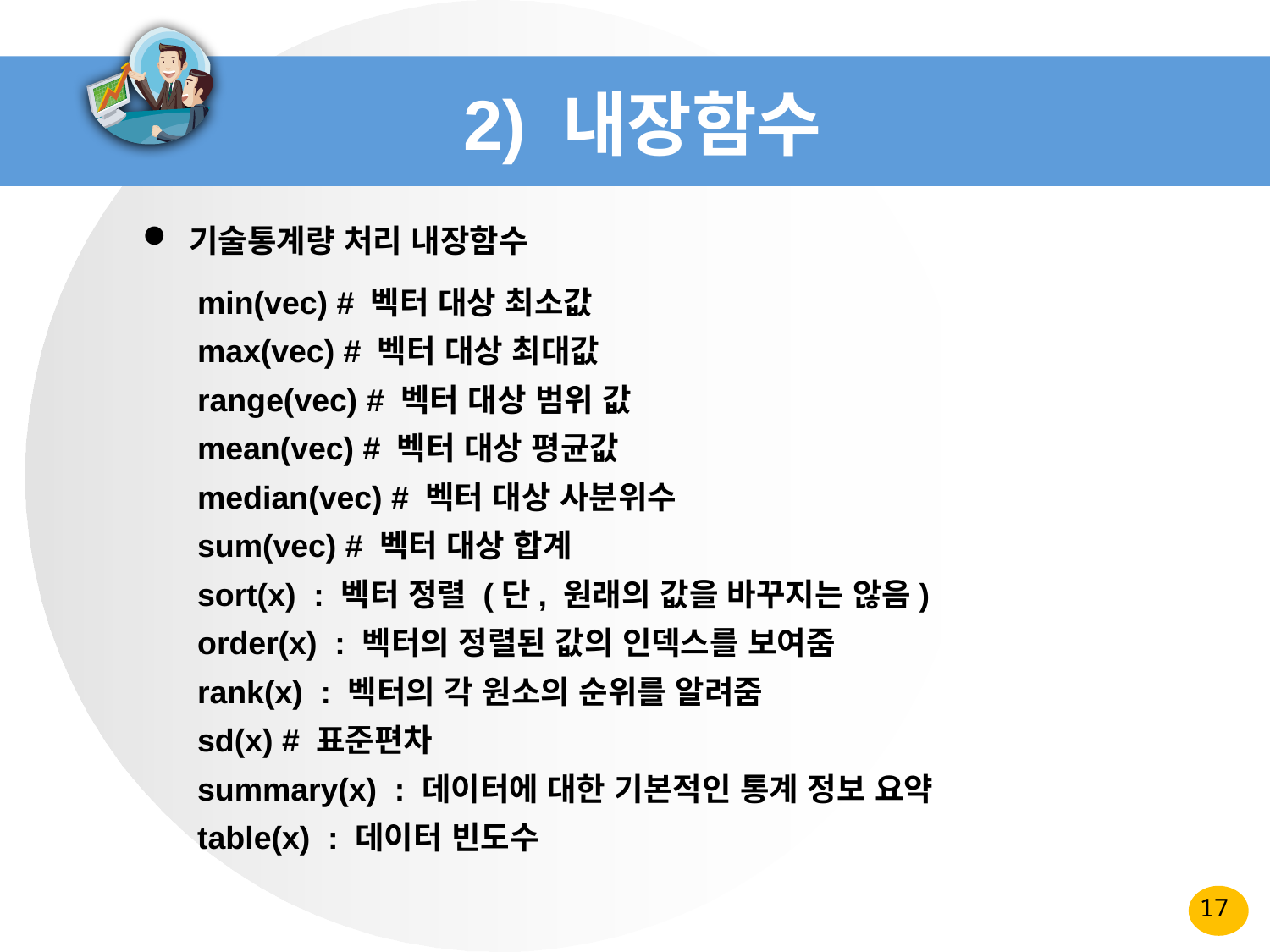

# 2) 내장함수
 기술통계량 처리 내장함수
min(vec) # 벡터 대상 최소값
max(vec) # 벡터 대상 최대값
range(vec) # 벡터 대상 범위 값
mean(vec) # 벡터 대상 평균값
median(vec) # 벡터 대상 사분위수
sum(vec) # 벡터 대상 합계
sort(x)  : 벡터 정렬 (단, 원래의 값을 바꾸지는 않음)
order(x)  : 벡터의 정렬된 값의 인덱스를 보여줌
rank(x)  : 벡터의 각 원소의 순위를 알려줌
sd(x) # 표준편차
summary(x)  : 데이터에 대한 기본적인 통계 정보 요약
table(x)  : 데이터 빈도수
17